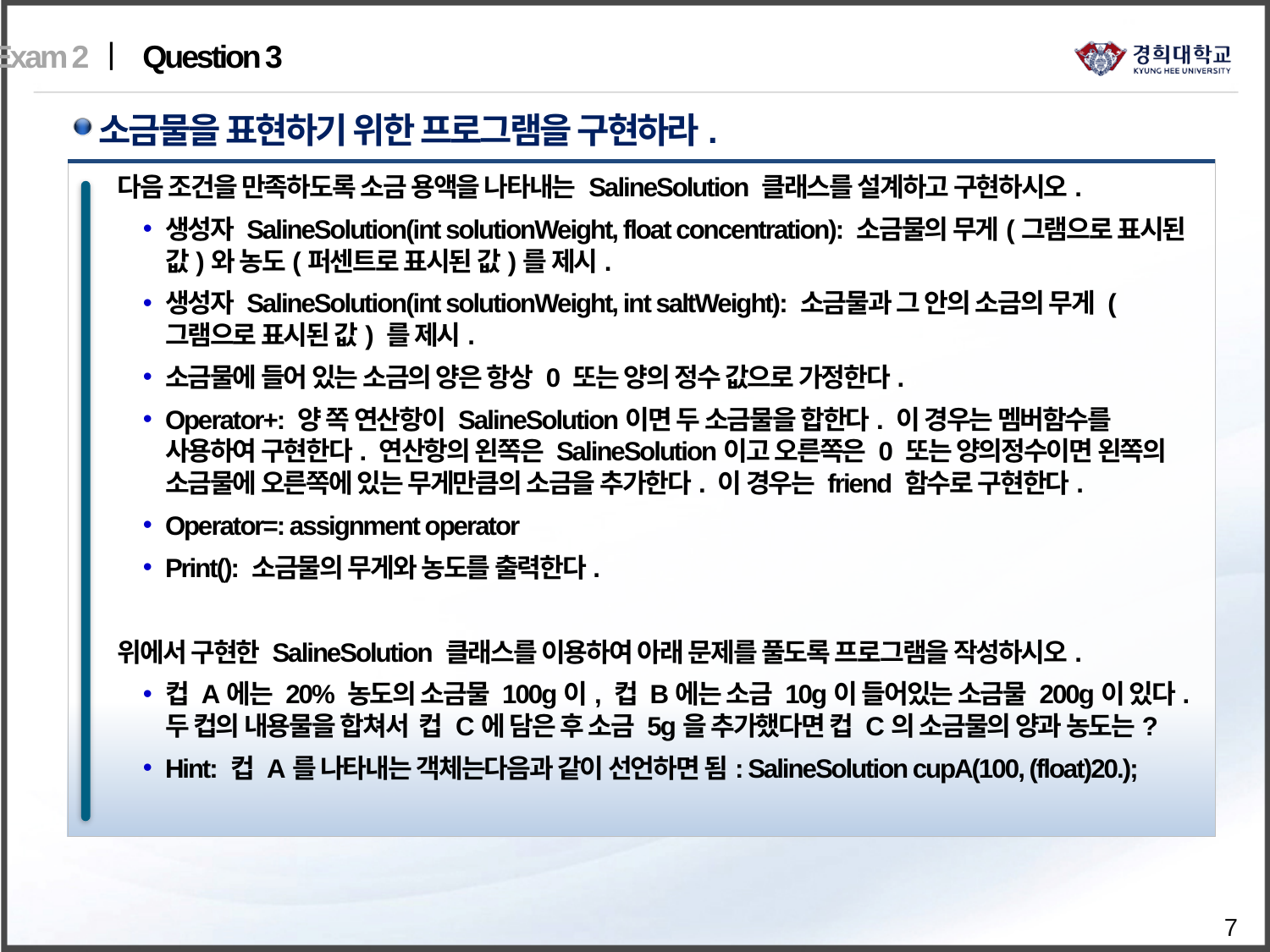

Exam 2ㅣ Question 3
소금물을 표현하기 위한 프로그램을 구현하라.

다음 조건을 만족하도록 소금 용액을 나타내는 SalineSolution 클래스를 설계하고 구현하시오.
생성자 SalineSolution(int solutionWeight, float concentration): 소금물의 무게(그램으로 표시된 값)와 농도(퍼센트로 표시된 값)를 제시.
생성자 SalineSolution(int solutionWeight, int saltWeight): 소금물과 그 안의 소금의 무게 (그램으로 표시된 값) 를 제시.
소금물에 들어 있는 소금의 양은 항상 0 또는 양의 정수 값으로 가정한다.
Operator+: 양 쪽 연산항이 SalineSolution이면 두 소금물을 합한다. 이 경우는 멤버함수를 사용하여 구현한다. 연산항의 왼쪽은 SalineSolution이고 오른쪽은 0 또는 양의정수이면 왼쪽의 소금물에 오른쪽에 있는 무게만큼의 소금을 추가한다. 이 경우는 friend 함수로 구현한다.
Operator=: assignment operator
Print(): 소금물의 무게와 농도를 출력한다.

위에서 구현한 SalineSolution 클래스를 이용하여 아래 문제를 풀도록 프로그램을 작성하시오.
컵 A에는 20% 농도의 소금물 100g이, 컵 B에는 소금 10g이 들어있는 소금물 200g이 있다. 두 컵의 내용물을 합쳐서  컵 C에 담은 후 소금 5g을 추가했다면 컵 C의 소금물의 양과 농도는?
Hint: 컵 A를 나타내는 객체는다음과 같이 선언하면 됨: SalineSolution cupA(100, (float)20.);

7